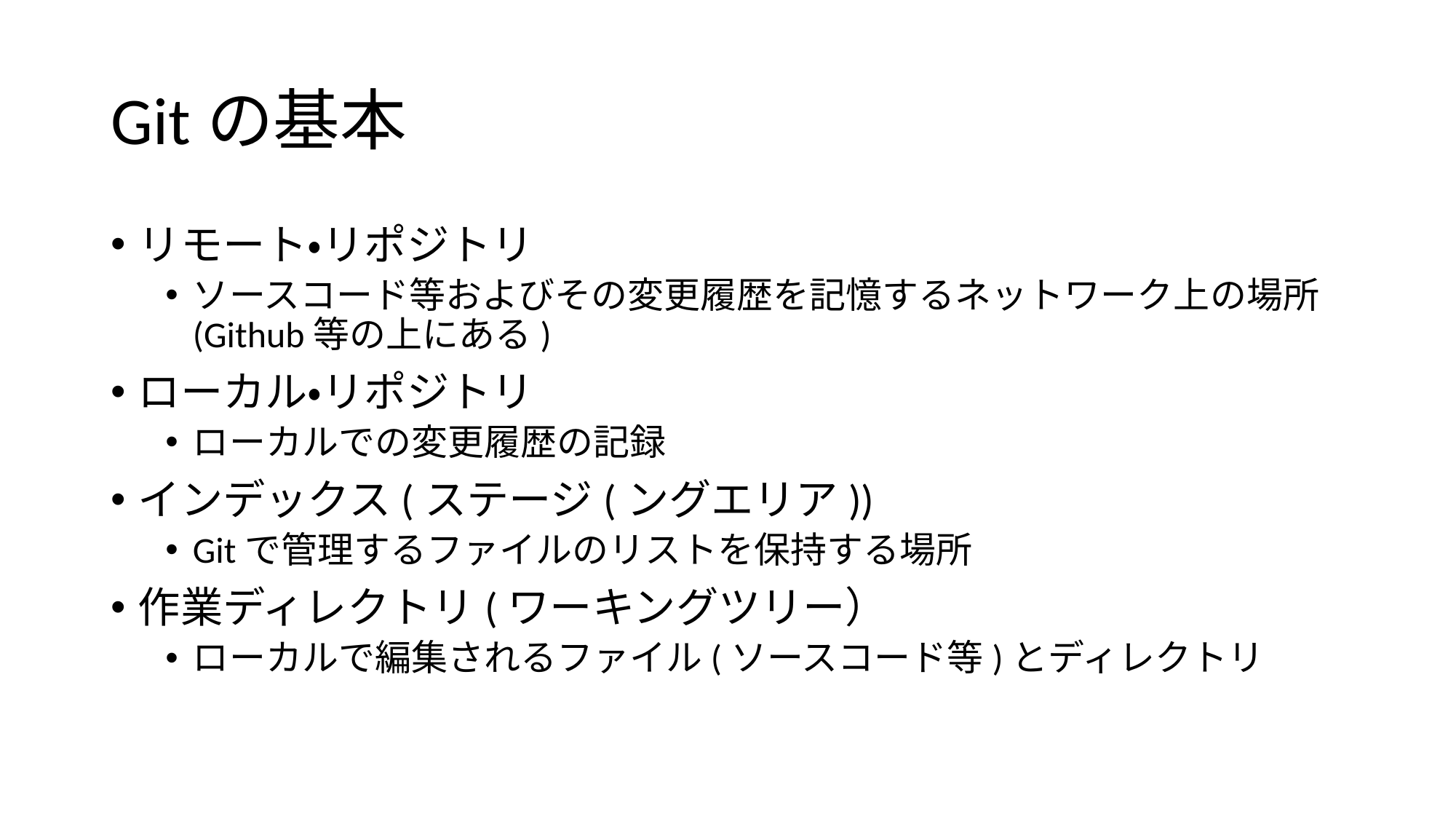

# Gitの基本
リモート・リポジトリ
ソースコード等およびその変更履歴を記憶するネットワーク上の場所(Github等の上にある)
ローカル・リポジトリ
ローカルでの変更履歴の記録
インデックス(ステージ(ングエリア))
Gitで管理するファイルのリストを保持する場所
作業ディレクトリ(ワーキングツリー）
ローカルで編集されるファイル(ソースコード等)とディレクトリ